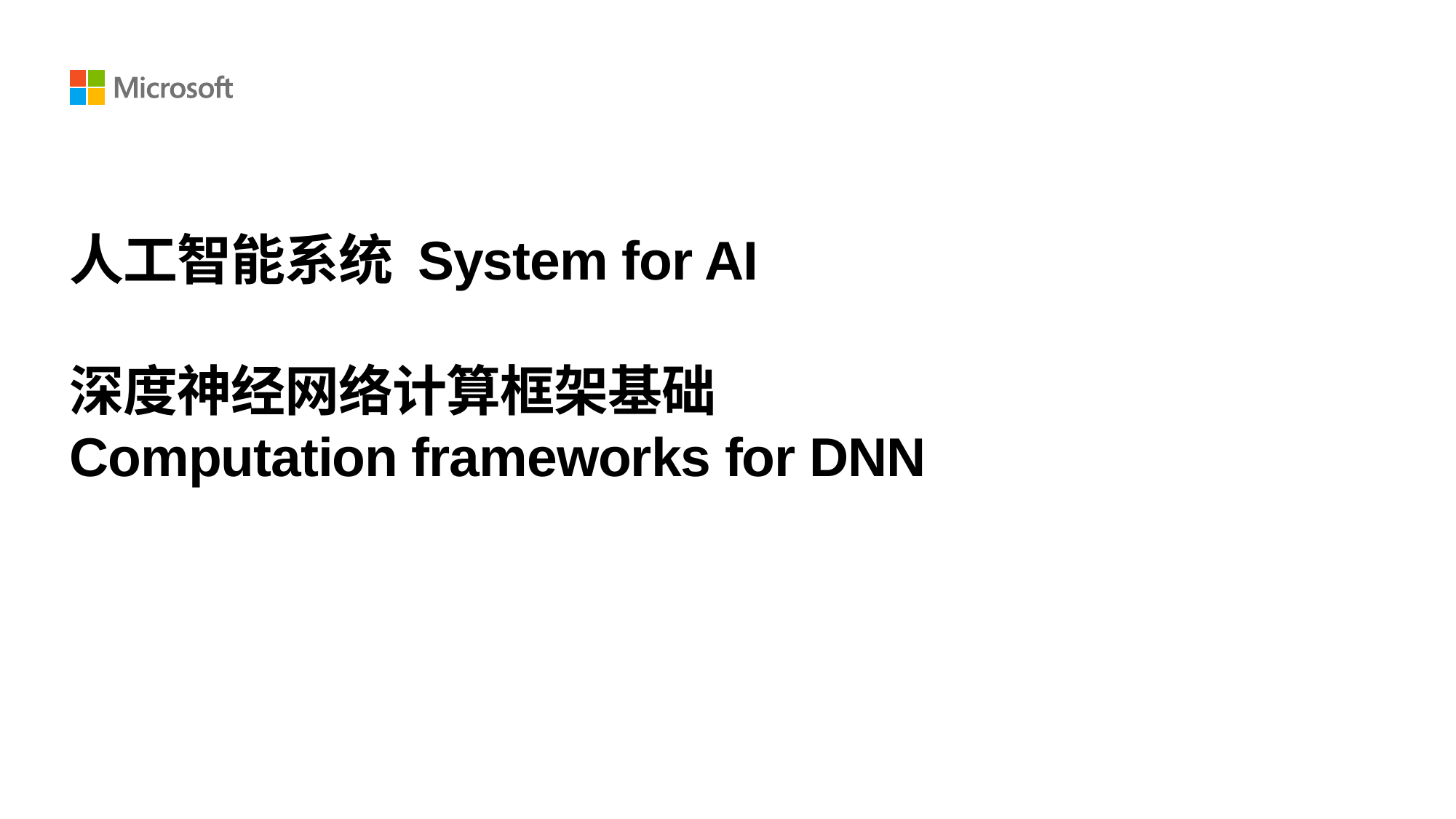

1
# 人工智能系统 System for AI   深度神经网络计算框架基础 Computation frameworks for DNN